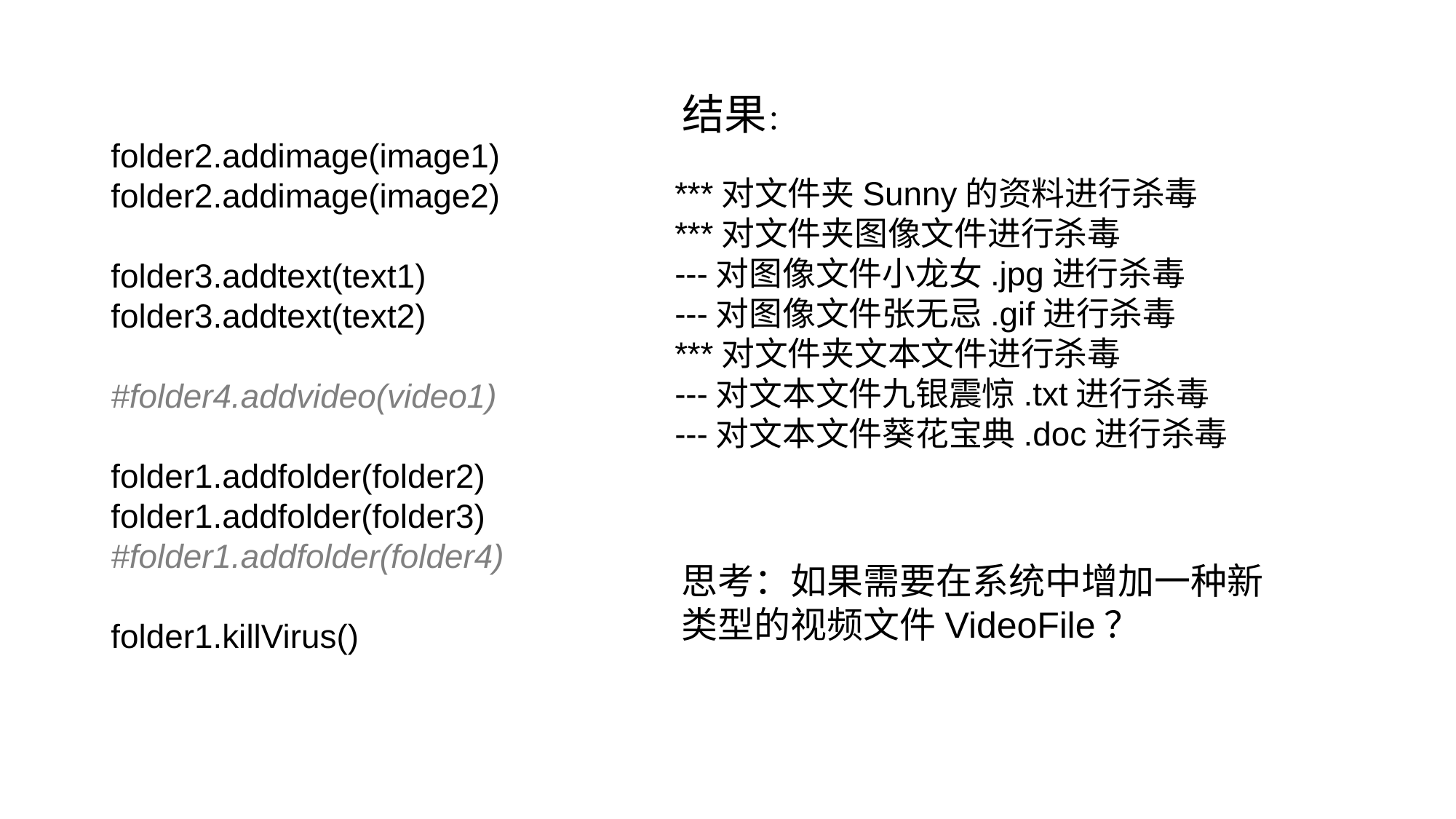

结果：
folder2.addimage(image1)
folder2.addimage(image2)
folder3.addtext(text1)
folder3.addtext(text2)
#folder4.addvideo(video1)
folder1.addfolder(folder2)
folder1.addfolder(folder3)
#folder1.addfolder(folder4)
folder1.killVirus()
***对文件夹Sunny的资料进行杀毒
***对文件夹图像文件进行杀毒
---对图像文件小龙女.jpg进行杀毒
---对图像文件张无忌.gif进行杀毒
***对文件夹文本文件进行杀毒
---对文本文件九银震惊.txt进行杀毒
---对文本文件葵花宝典.doc进行杀毒
思考：如果需要在系统中增加一种新类型的视频文件VideoFile？